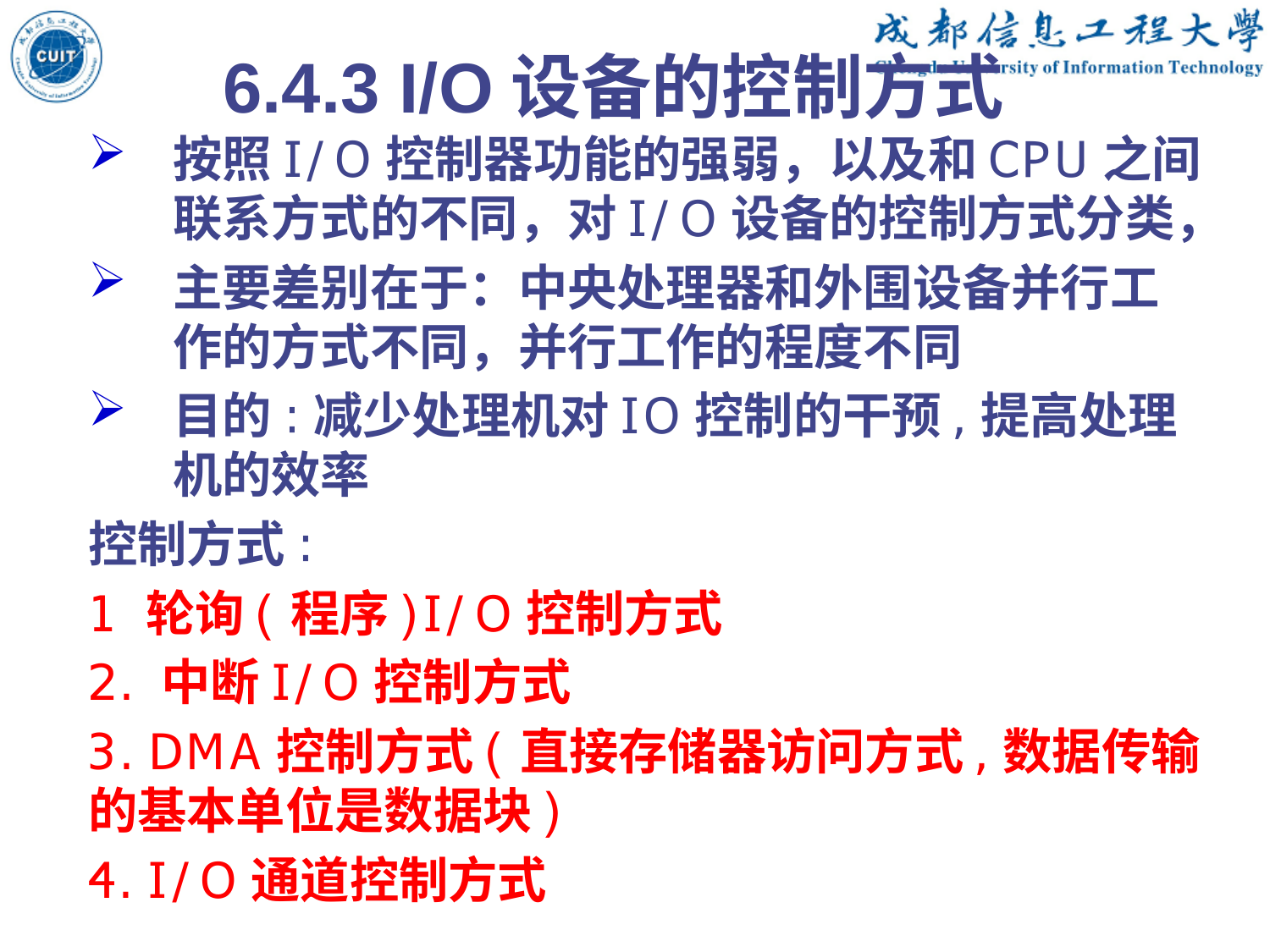

6.4.3 I/O设备的控制方式
按照I/O控制器功能的强弱，以及和CPU之间联系方式的不同，对I/O设备的控制方式分类，
主要差别在于：中央处理器和外围设备并行工作的方式不同，并行工作的程度不同
目的:减少处理机对IO控制的干预,提高处理机的效率
控制方式:
1 轮询(程序)I/O控制方式
2. 中断I/O控制方式
3. DMA控制方式(直接存储器访问方式,数据传输的基本单位是数据块)
4. I/O通道控制方式